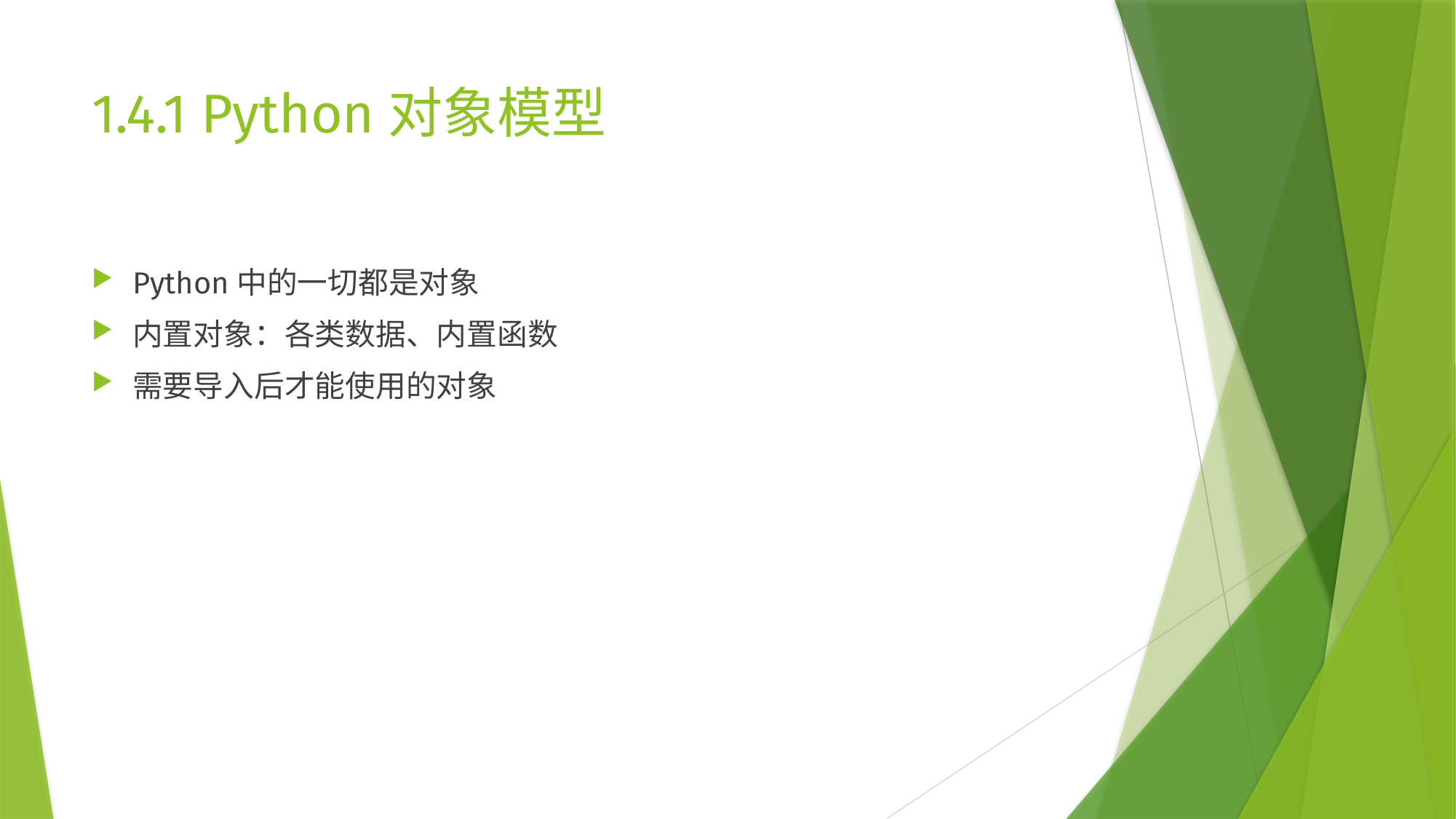

# 1.4.1	Python对象模型
Python中的一切都是对象
内置对象：各类数据、内置函数
需要导入后才能使用的对象